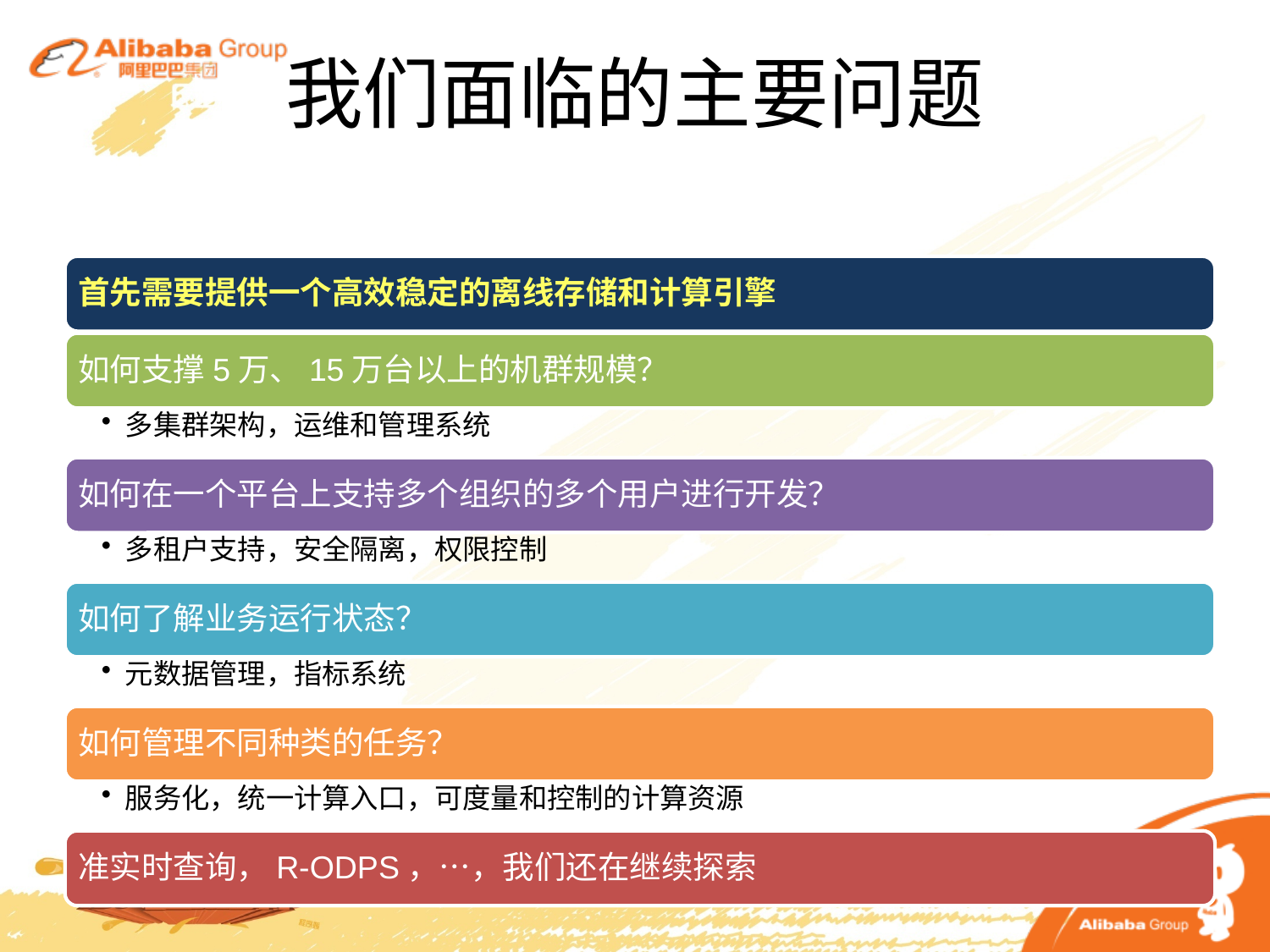

# 我们面临的主要问题
首先需要提供一个高效稳定的离线存储和计算引擎
如何支撑5万、15万台以上的机群规模？
多集群架构，运维和管理系统
如何在一个平台上支持多个组织的多个用户进行开发？
多租户支持，安全隔离，权限控制
如何了解业务运行状态？
元数据管理，指标系统
如何管理不同种类的任务？
服务化，统一计算入口，可度量和控制的计算资源
准实时查询，R-ODPS，…，我们还在继续探索